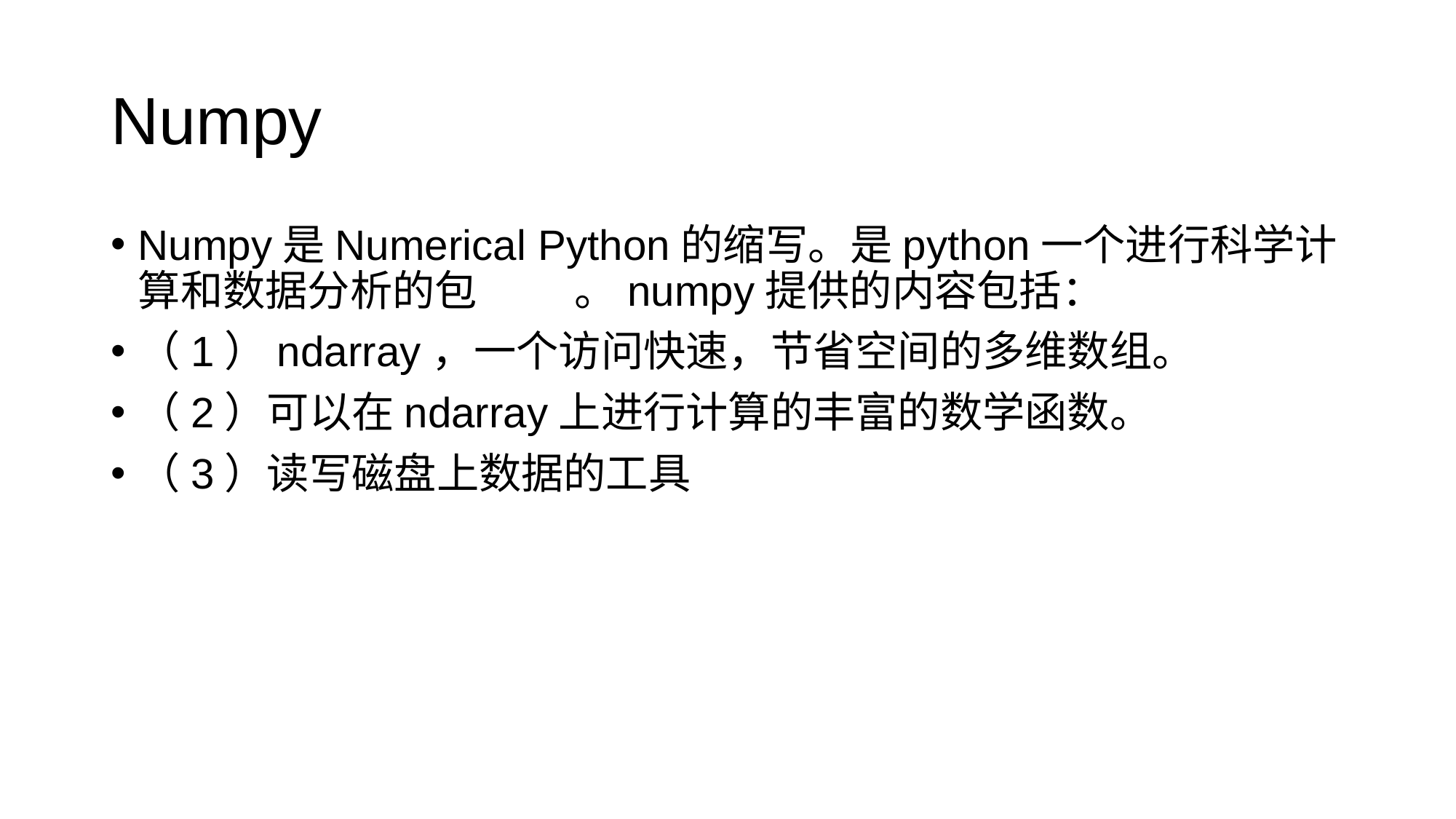

# Numpy
Numpy是Numerical Python的缩写。是python一个进行科学计算和数据分析的包	。numpy提供的内容包括：
（1）ndarray，一个访问快速，节省空间的多维数组。
（2）可以在ndarray上进行计算的丰富的数学函数。
（3）读写磁盘上数据的工具